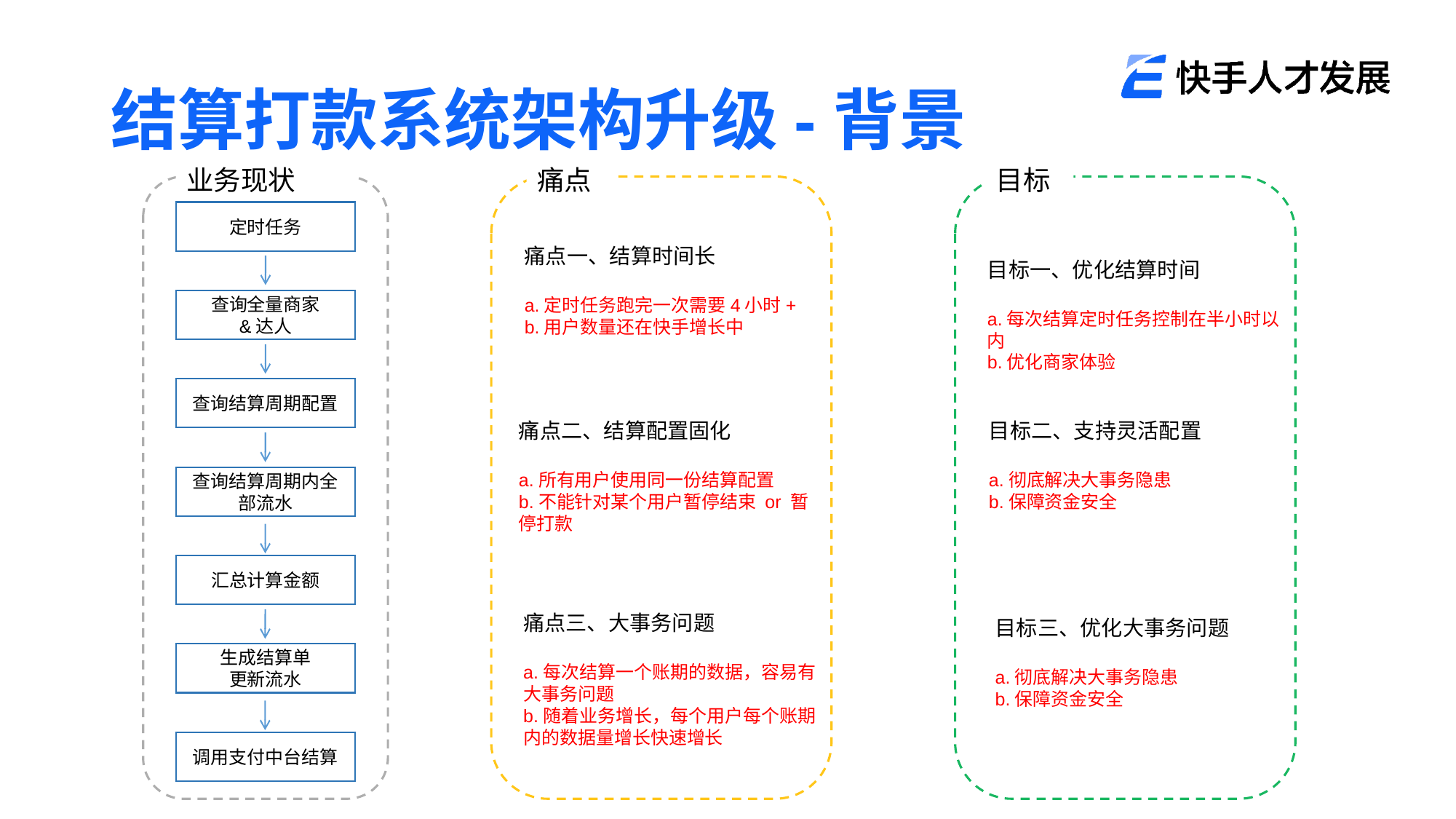

# 结算打款系统架构升级-背景
痛点

痛点一、结算时间长

a.定时任务跑完一次需要4小时+
b.用户数量还在快手增长中
痛点二、结算配置固化

a.所有用户使用同一份结算配置
b.不能针对某个用户暂停结束 or 暂停打款
痛点三、大事务问题

a.每次结算一个账期的数据，容易有大事务问题
b.随着业务增长，每个用户每个账期内的数据量增长快速增长
目标
业务现状

定时任务
查询全量商家
&达人
查询结算周期配置
查询结算周期内全部流水
汇总计算金额
生成结算单
更新流水
调用支付中台结算

目标一、优化结算时间

a.每次结算定时任务控制在半小时以内
b.优化商家体验
目标二、支持灵活配置

a.彻底解决大事务隐患
b.保障资金安全
目标三、优化大事务问题

a.彻底解决大事务隐患
b.保障资金安全